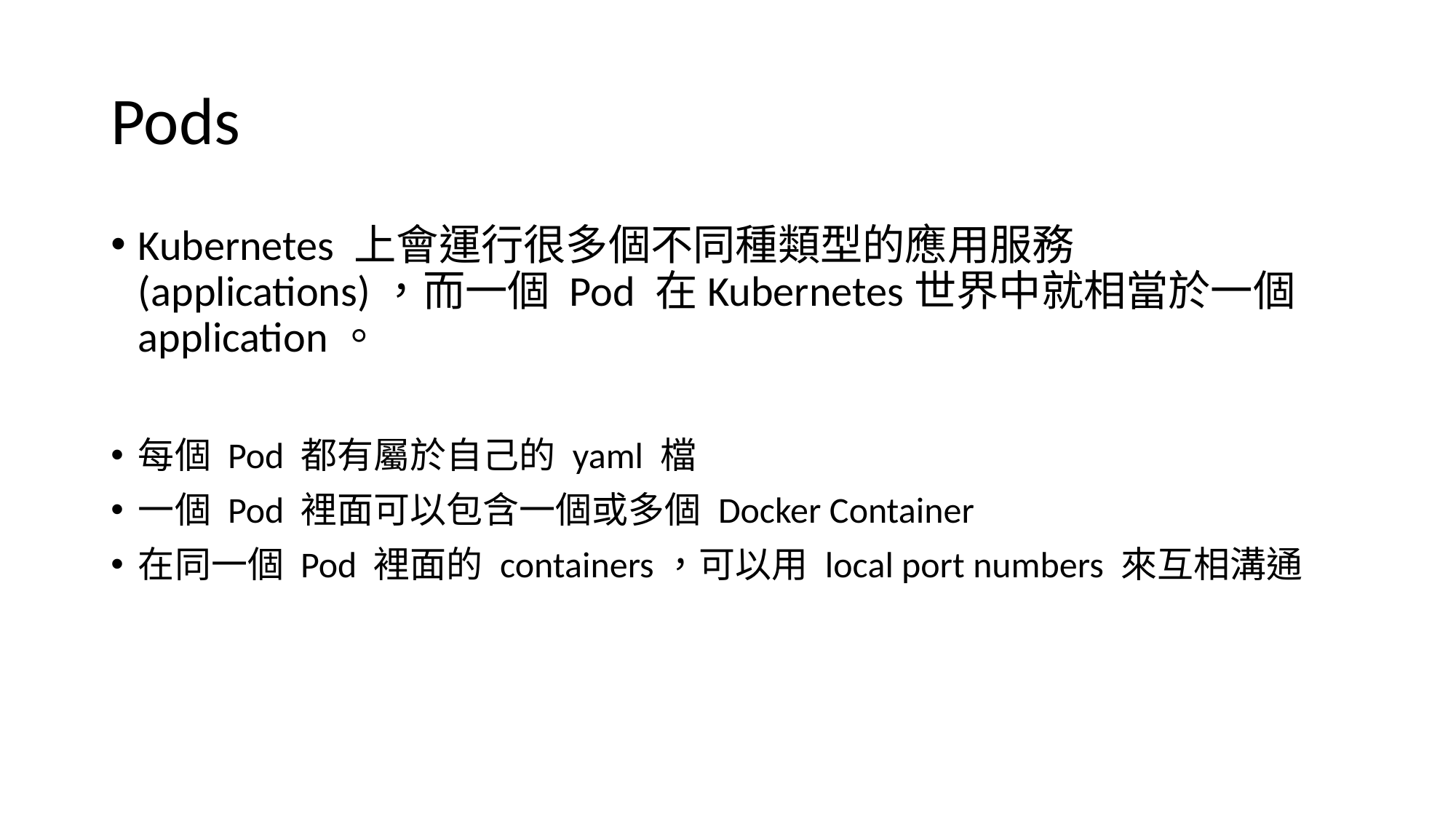

# Pods
Kubernetes 上會運行很多個不同種類型的應用服務(applications)，而一個 Pod 在Kubernetes世界中就相當於一個application。

每個 Pod 都有屬於自己的 yaml 檔
一個 Pod 裡面可以包含一個或多個 Docker Container
在同一個 Pod 裡面的 containers，可以用 local port numbers 來互相溝通